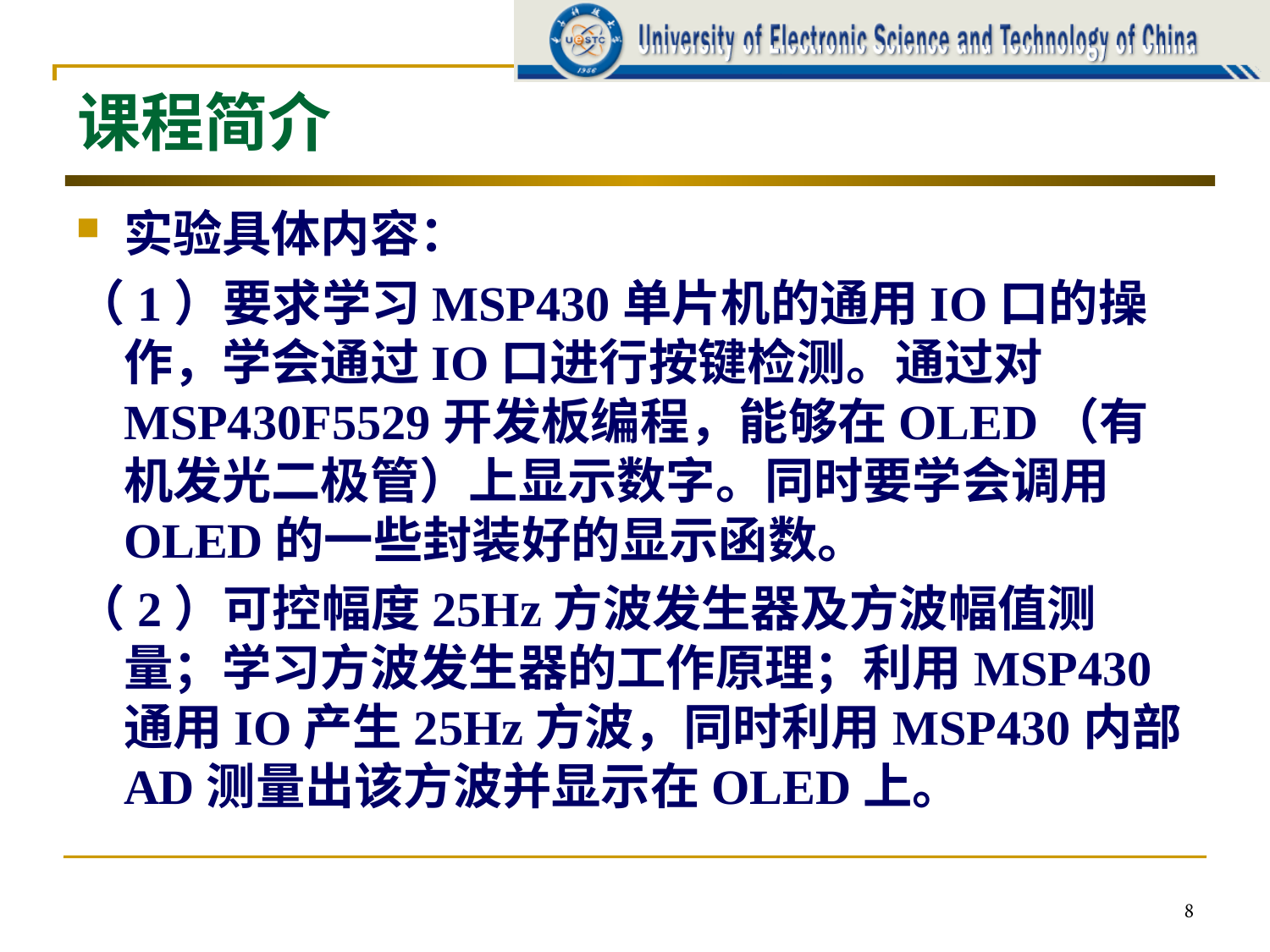

# 课程简介
实验具体内容：
（1）要求学习MSP430单片机的通用IO口的操作，学会通过IO口进行按键检测。通过对MSP430F5529开发板编程，能够在OLED（有机发光二极管）上显示数字。同时要学会调用OLED的一些封装好的显示函数。
（2）可控幅度25Hz方波发生器及方波幅值测量；学习方波发生器的工作原理；利用MSP430通用IO产生25Hz方波，同时利用MSP430内部AD测量出该方波并显示在OLED上。
8